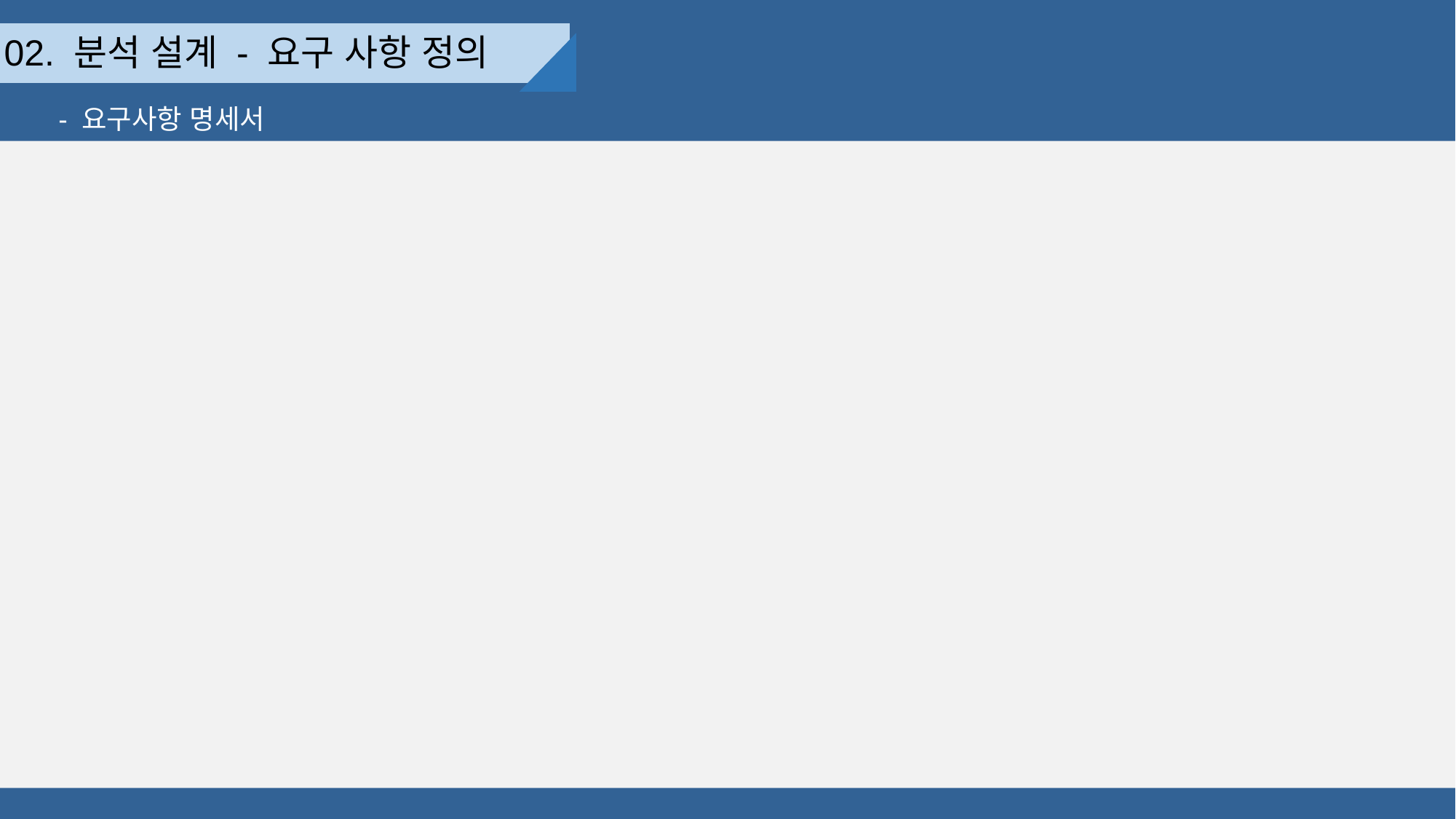

02. 분석 설계 - 요구 사항 정의

- 요구사항 명세서